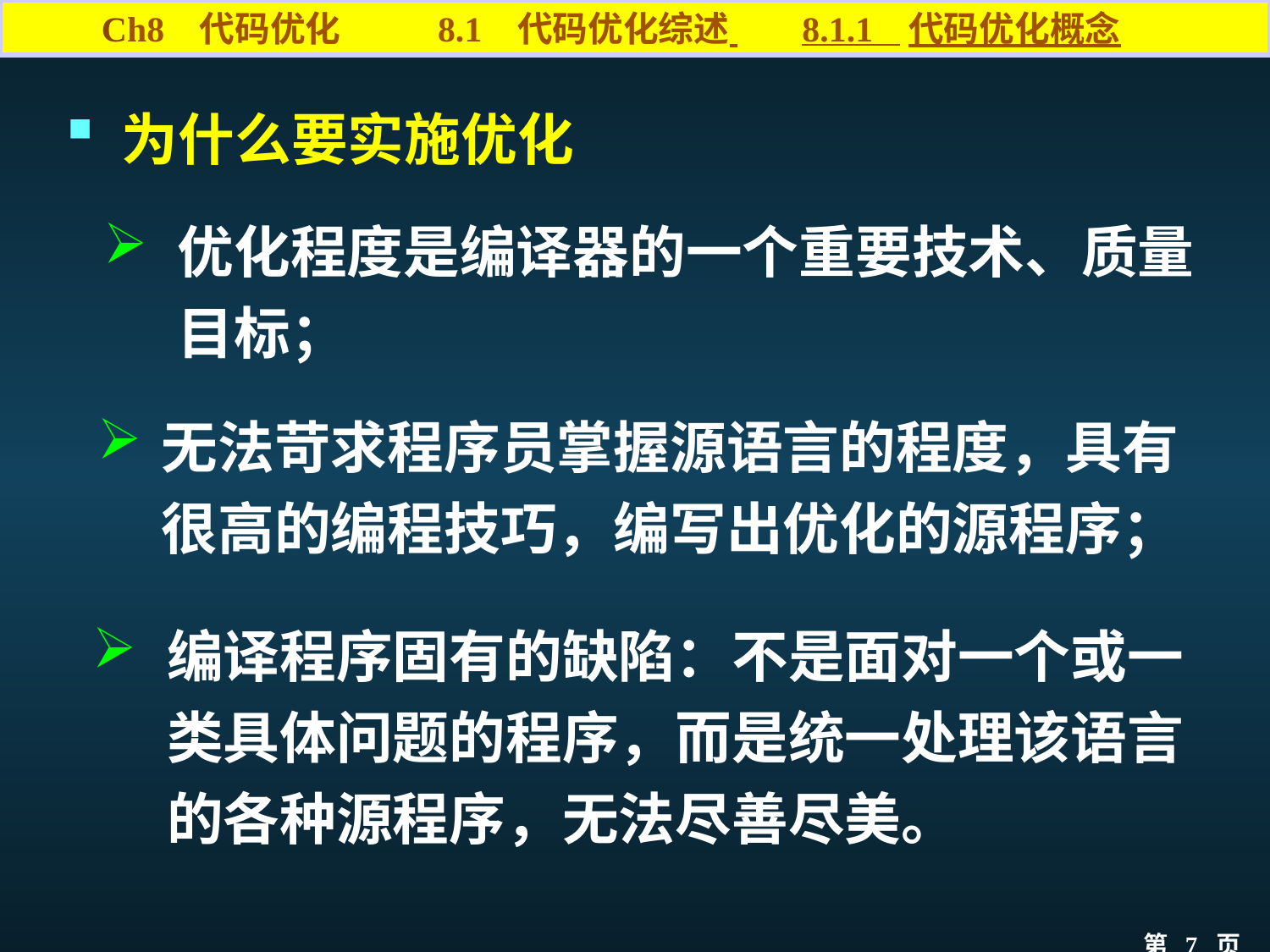

Ch8   代码优化           8.1   代码优化综述        8.1.1   代码优化概念
 为什么要实施优化
优化程度是编译器的一个重要技术、质量目标；
无法苛求程序员掌握源语言的程度，具有很高的编程技巧，编写出优化的源程序；
编译程序固有的缺陷：不是面对一个或一类具体问题的程序，而是统一处理该语言的各种源程序，无法尽善尽美。